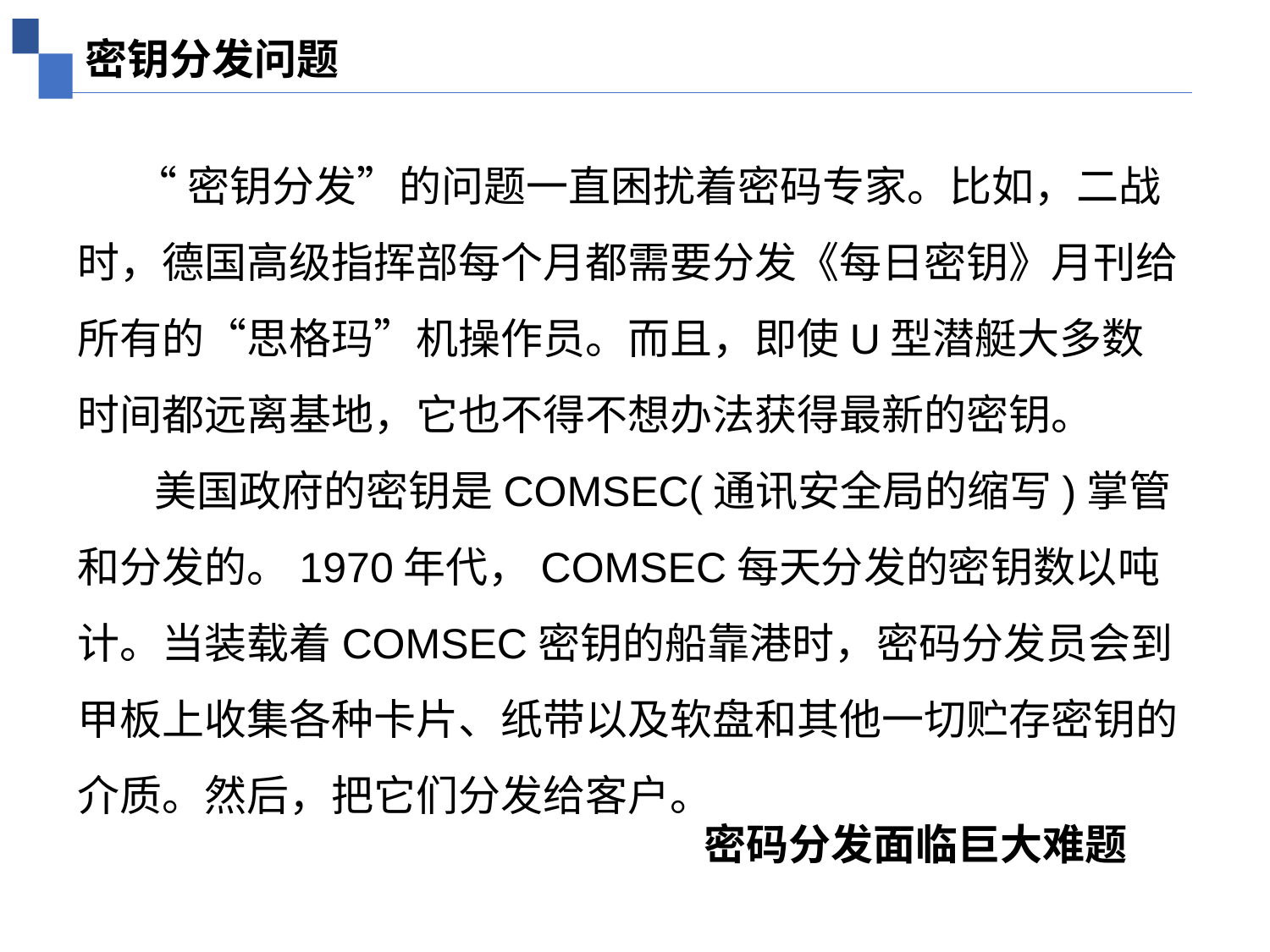

密钥分发问题
      “密钥分发”的问题一直困扰着密码专家。比如，二战时，德国高级指挥部每个月都需要分发《每日密钥》月刊给所有的“思格玛”机操作员。而且，即使U型潜艇大多数时间都远离基地，它也不得不想办法获得最新的密钥。
       美国政府的密钥是COMSEC(通讯安全局的缩写)掌管和分发的。1970年代，COMSEC每天分发的密钥数以吨计。当装载着COMSEC密钥的船靠港时，密码分发员会到甲板上收集各种卡片、纸带以及软盘和其他一切贮存密钥的介质。然后，把它们分发给客户。
5
密码分发面临巨大难题